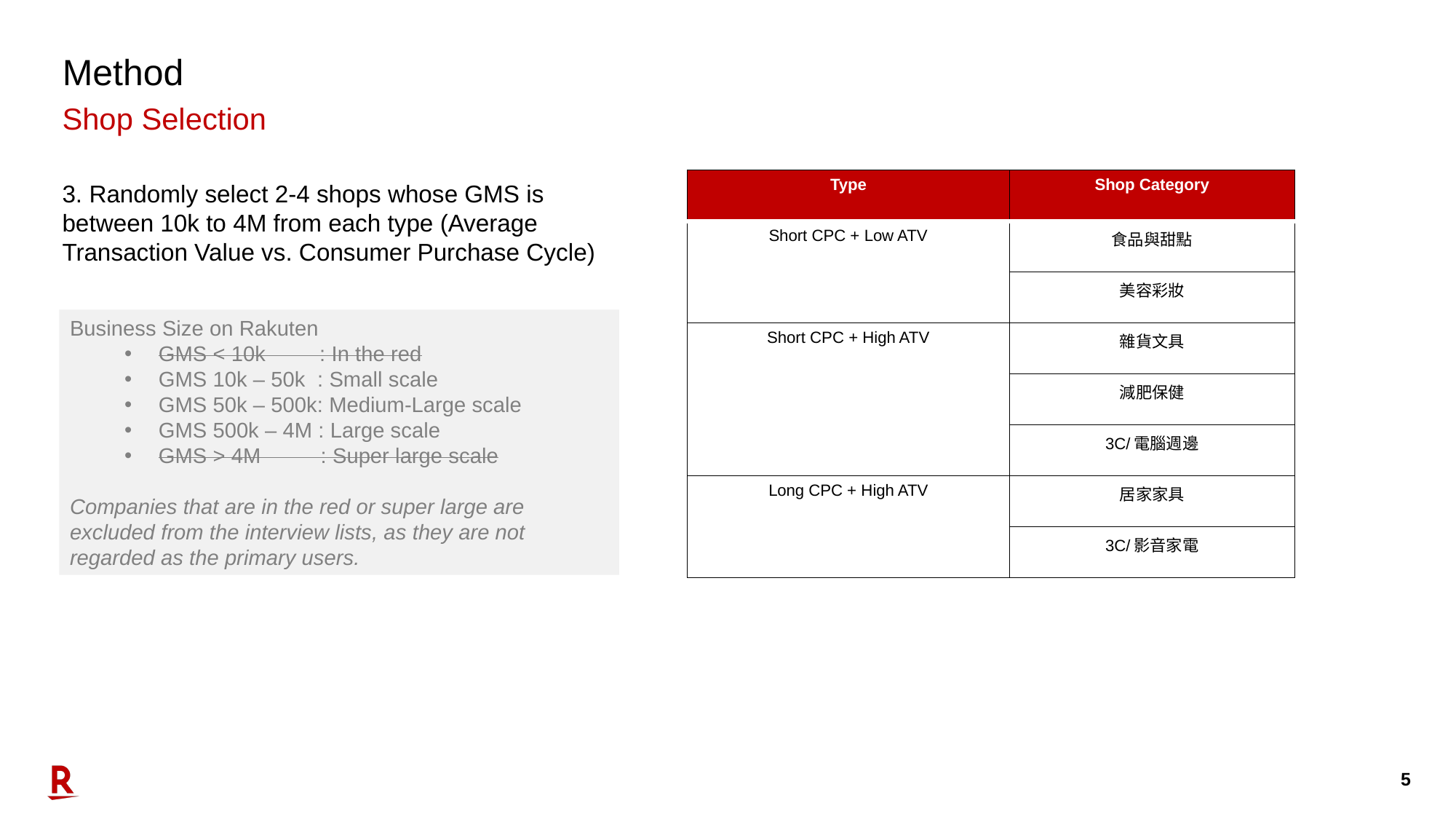

# Method
Shop Selection
3. Randomly select 2-4 shops whose GMS is between 10k to 4M from each type (Average Transaction Value vs. Consumer Purchase Cycle)
| Type | Shop Category |
| --- | --- |
| Short CPC + Low ATV | 食品與甜點 |
|  | 美容彩妝 |
| Short CPC + High ATV | 雜貨文具 |
|  | 減肥保健 |
|  | 3C/電腦週邊 |
| Long CPC + High ATV | 居家家具 |
|  | 3C/影音家電 |
Business Size on Rakuten
GMS < 10k         : In the red
GMS 10k – 50k  : Small scale
GMS 50k – 500k: Medium-Large scale
GMS 500k – 4M : Large scale
GMS > 4M          : Super large scale

Companies that are in the red or super large are excluded from the interview lists, as they are not regarded as the primary users.